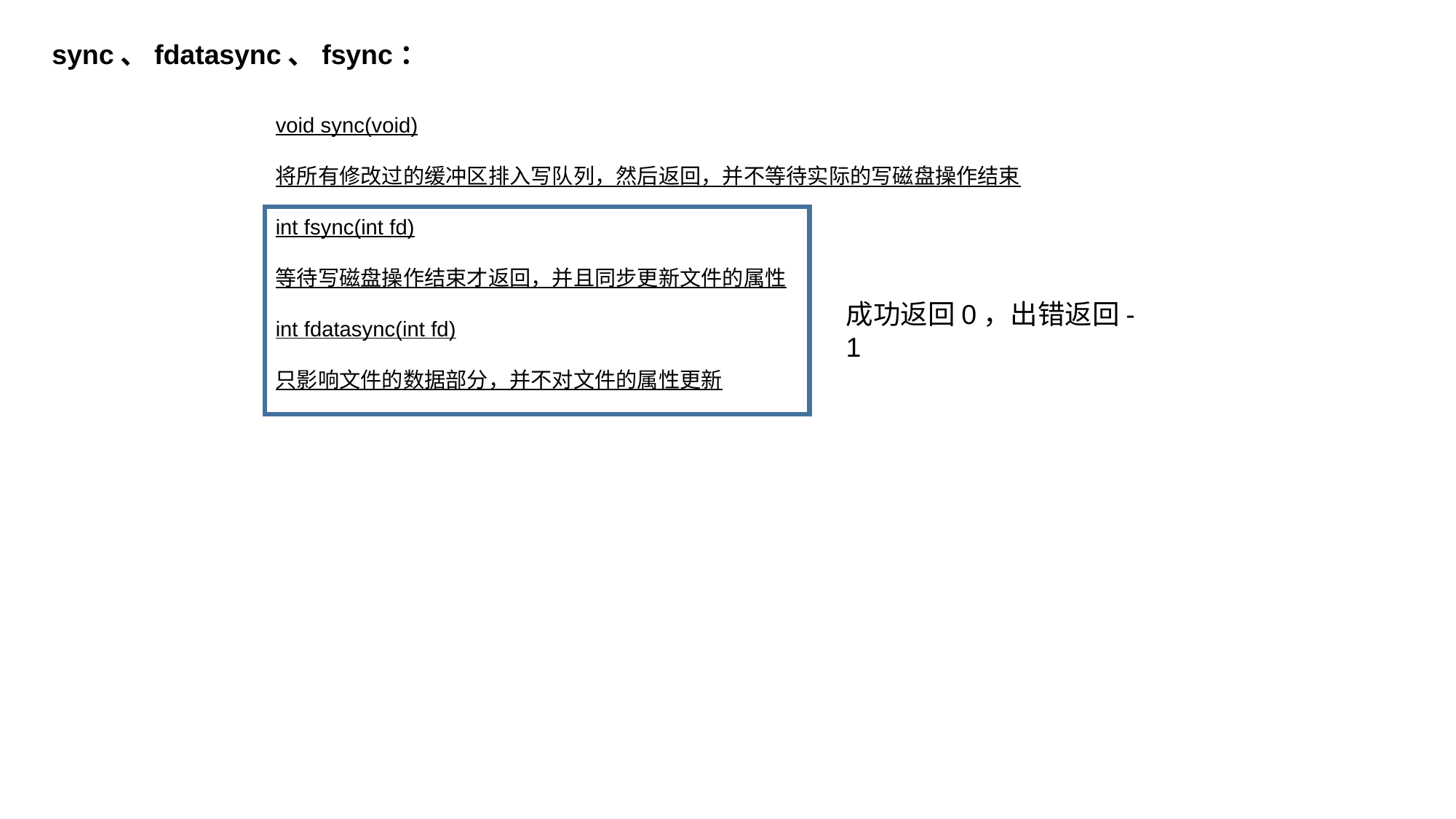

sync、fdatasync、fsync：
void sync(void)

将所有修改过的缓冲区排入写队列，然后返回，并不等待实际的写磁盘操作结束

int fsync(int fd)

等待写磁盘操作结束才返回，并且同步更新文件的属性

int fdatasync(int fd)

只影响文件的数据部分，并不对文件的属性更新

成功返回0，出错返回-1